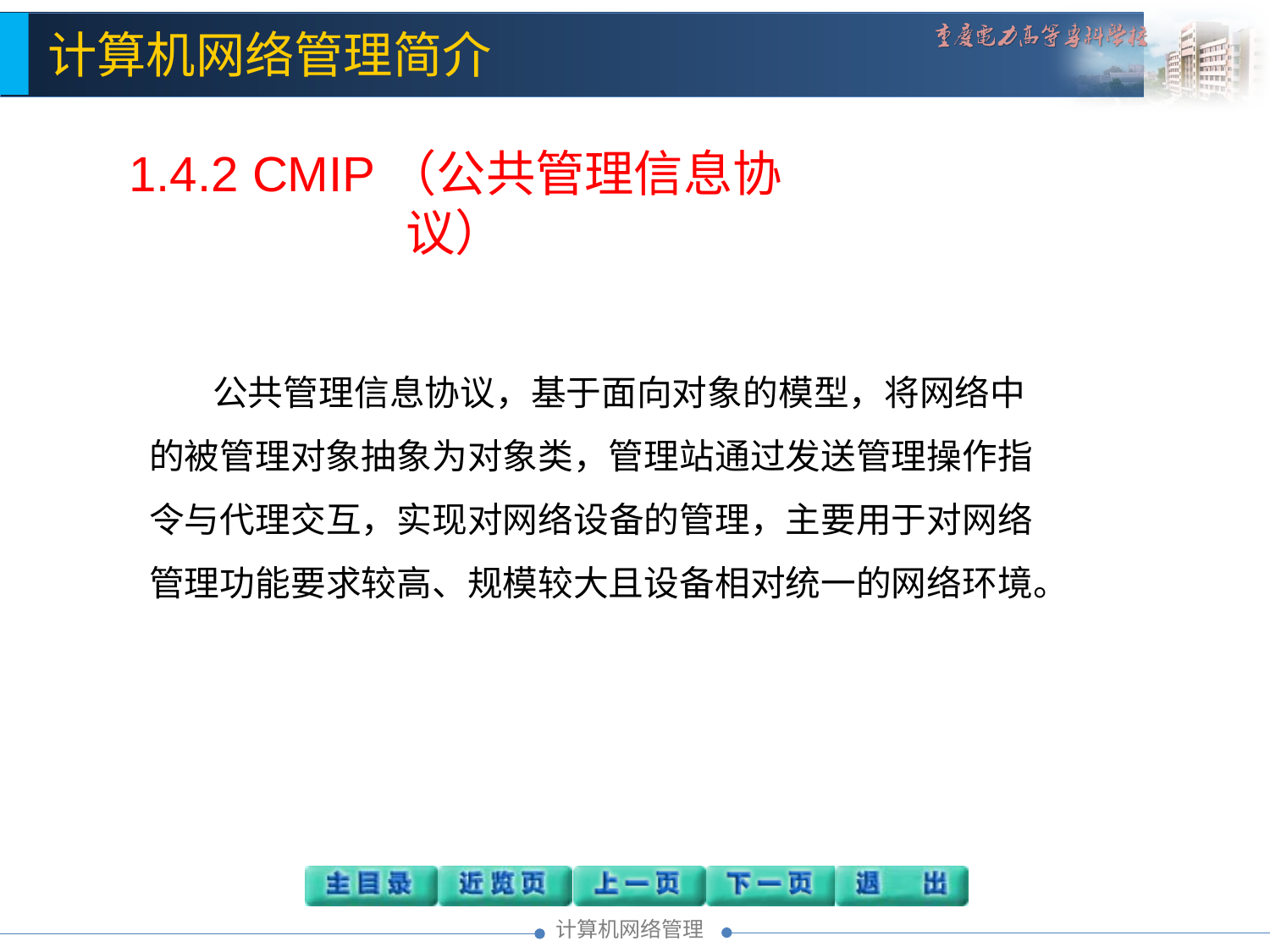

1.4.2 CMIP（公共管理信息协议）
公共管理信息协议，基于面向对象的模型，将网络中的被管理对象抽象为对象类，管理站通过发送管理操作指令与代理交互，实现对网络设备的管理，主要用于对网络管理功能要求较高、规模较大且设备相对统一的网络环境。